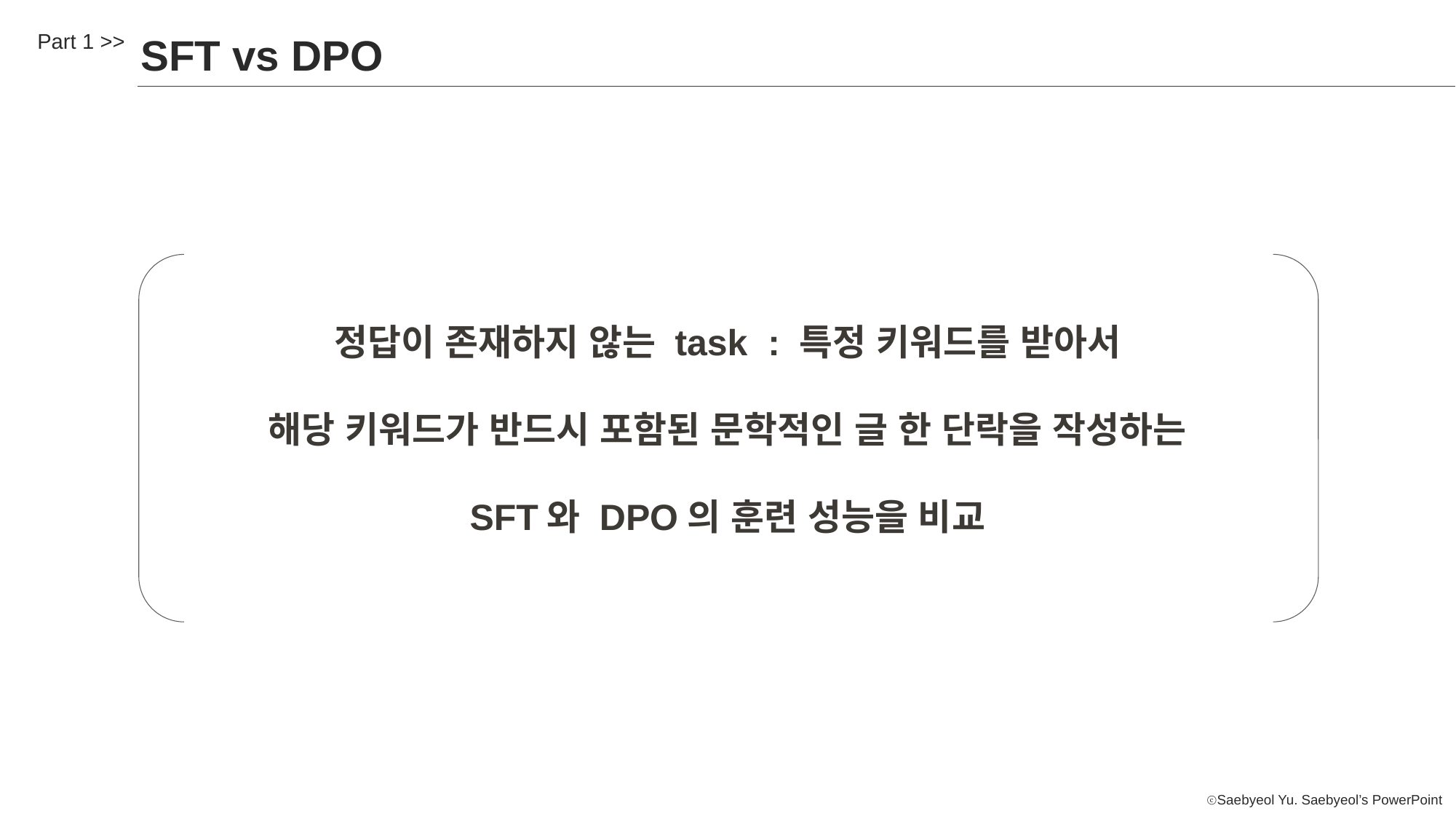

Part 1 >>
SFT vs DPO

정답이 존재하지 않는 task  : 특정 키워드를 받아서
 해당 키워드가 반드시 포함된 문학적인 글 한 단락을 작성하는
SFT와 DPO의 훈련 성능을 비교